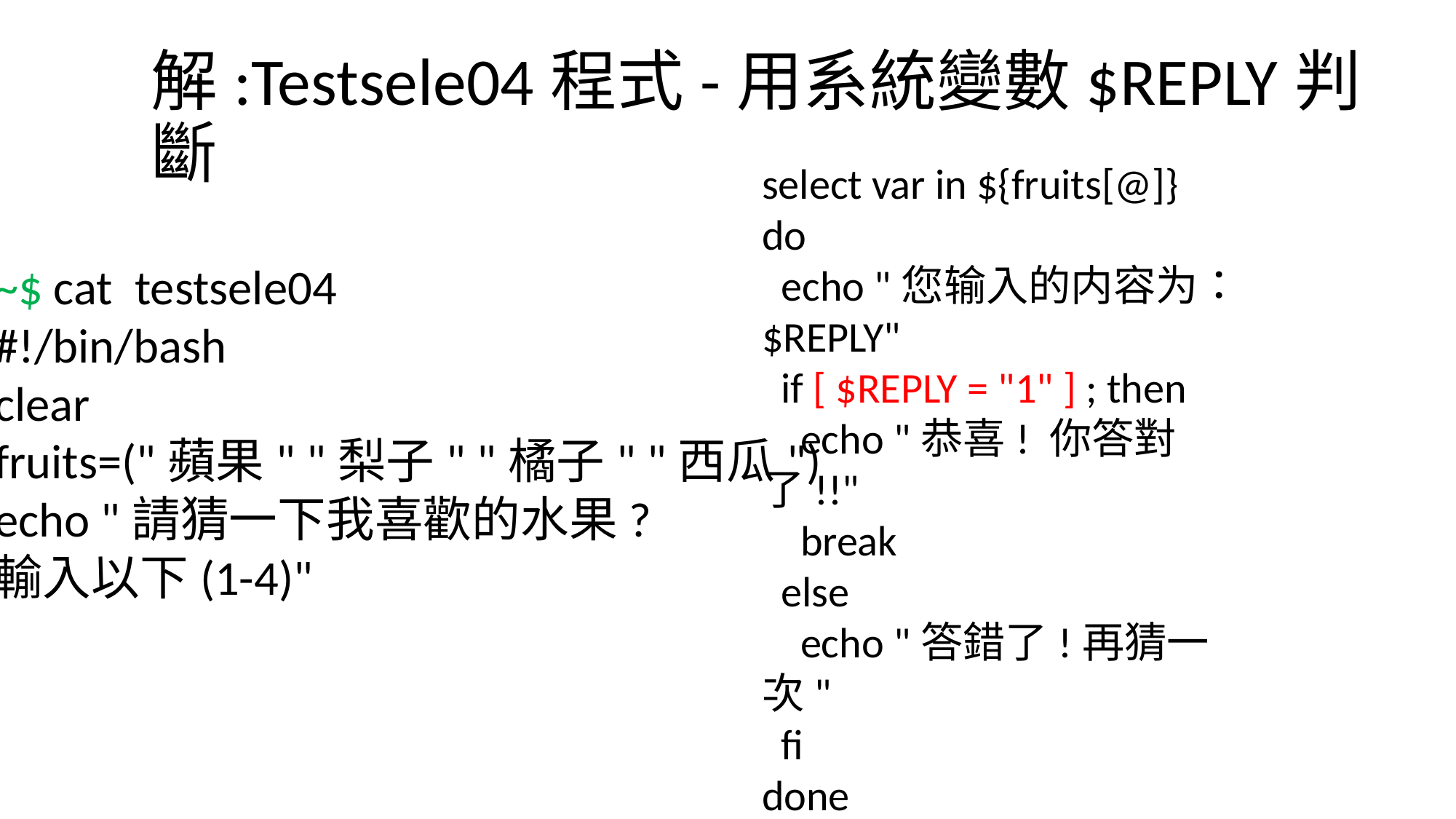

# 解:Testsele04程式-用系統變數$REPLY判斷
select var in ${fruits[@]}
do
  echo "您输入的内容为：$REPLY"
  if [ $REPLY = "1" ] ; then
    echo "恭喜! 你答對了!!"
    break
  else
    echo "答錯了!再猜一次"
  fi
done
echo  本程式結束

~$ cat  testsele04
#!/bin/bash
clear
fruits=("蘋果" "梨子" "橘子" "西瓜")
echo "請猜一下我喜歡的水果?
輸入以下(1-4)"